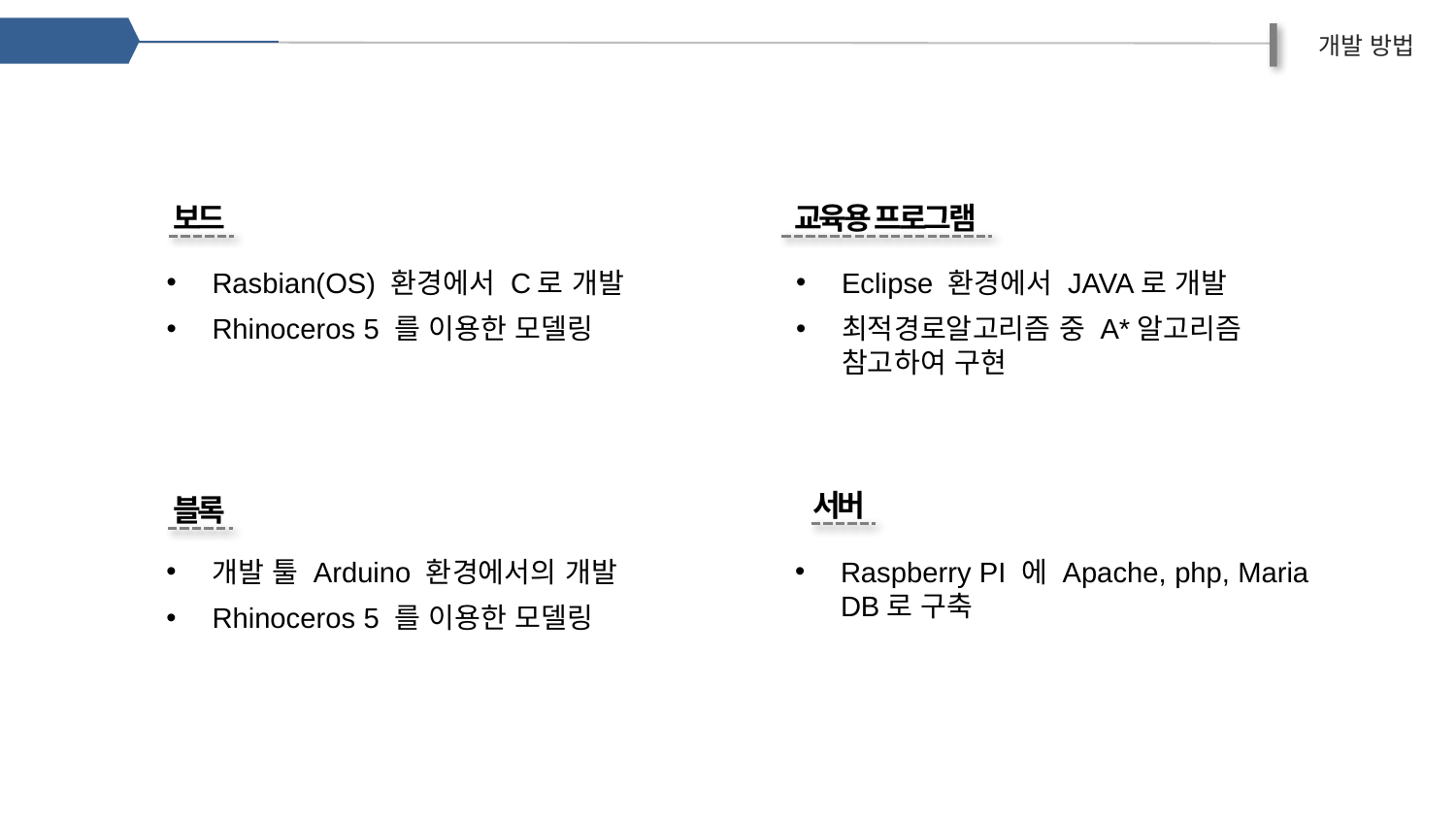

개발 방법

보드
교육용 프로그램
Rasbian(OS) 환경에서 C로 개발

Rhinoceros 5 를 이용한 모델링
Eclipse 환경에서 JAVA로 개발

최적경로알고리즘 중 A*알고리즘 참고하여 구현
서버
블록
개발 툴 Arduino 환경에서의 개발

Rhinoceros 5 를 이용한 모델링
Raspberry PI 에 Apache, php, Maria DB로 구축